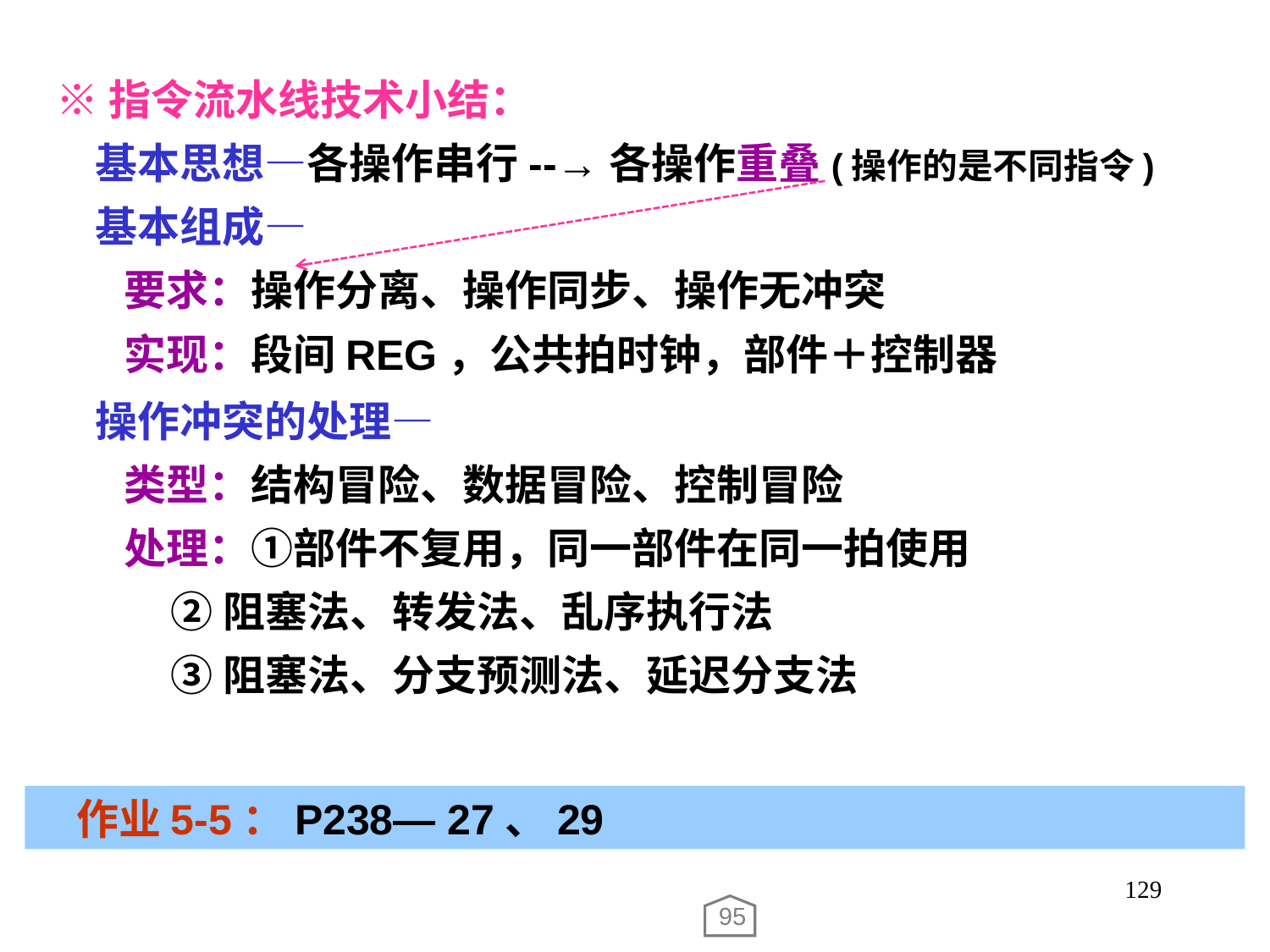

※指令流水线技术小结：
     基本思想—各操作串行--→各操作重叠(操作的是不同指令)
     基本组成—
        要求：操作分离、操作同步、操作无冲突
        实现：段间REG，公共拍时钟，部件＋控制器
     操作冲突的处理—
        类型：结构冒险、数据冒险、控制冒险
        处理：①部件不复用，同一部件在同一拍使用
              ②阻塞法、转发法、乱序执行法
              ③阻塞法、分支预测法、延迟分支法
   作业5-5：P238— 27、29
129

95